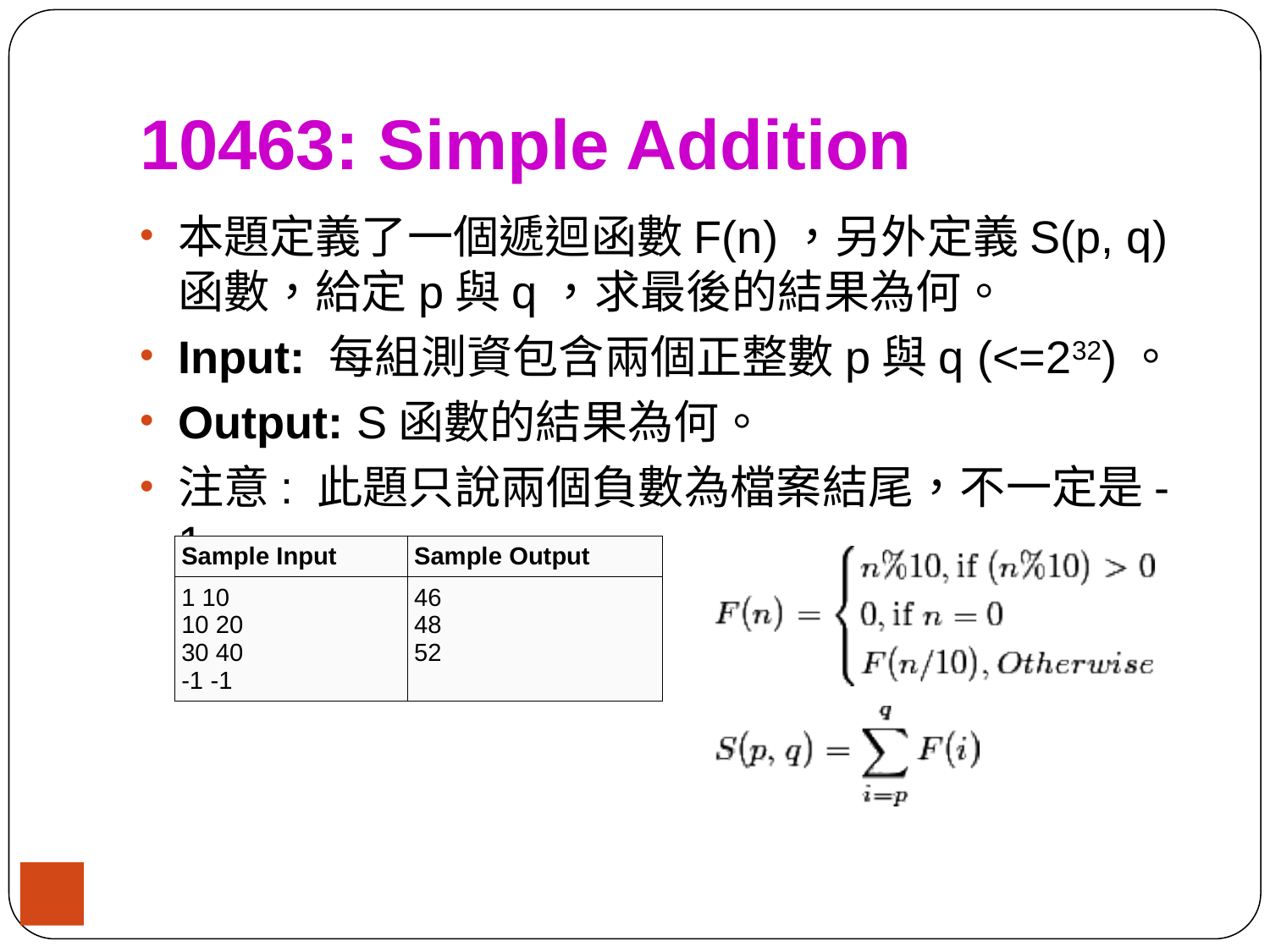

# 10463: Simple Addition
本題定義了一個遞迴函數F(n)，另外定義S(p, q)函數，給定p與q，求最後的結果為何。
Input: 每組測資包含兩個正整數p與q (<=232)。
Output: S函數的結果為何。
注意: 此題只說兩個負數為檔案結尾，不一定是-1
| Sample Input | Sample Output |
| --- | --- |
| 1 10 10 20 30 40 -1 -1 | 46 48 52 |